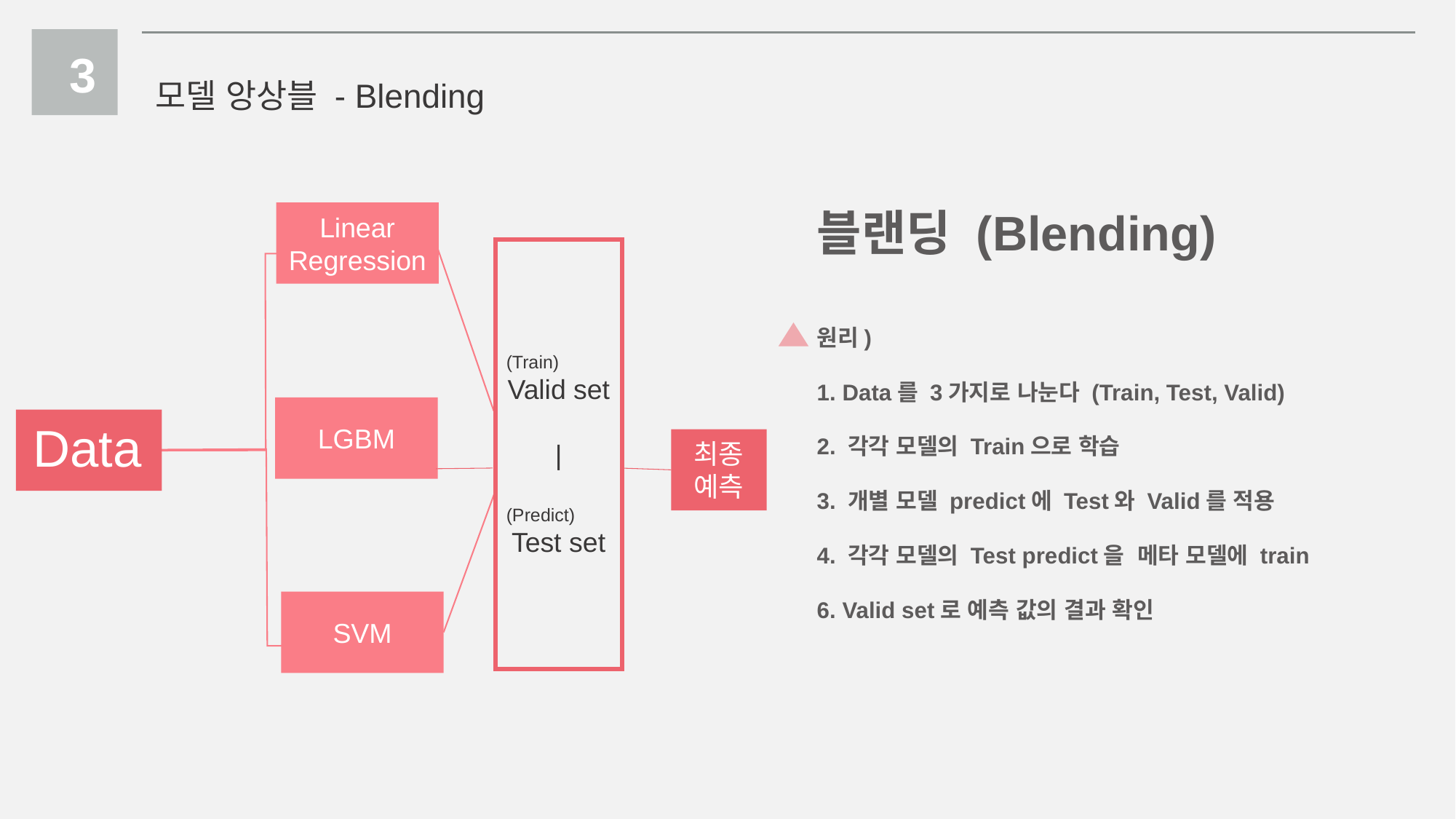

3
모델 앙상블 - Blending

블랜딩 (Blending)
Linear
Regression
(Train)
Valid set

|

(Predict)
Test set

원리)

1. Data를 3가지로 나눈다 (Train, Test, Valid)

2. 각각 모델의 Train으로 학습

3. 개별 모델 predict에 Test와 Valid를 적용

4. 각각 모델의 Test predict을  메타 모델에 train

6. Valid set로 예측 값의 결과 확인

LGBM

Data
최종 예측

SVM
Copyrightⓒ. Saebyeol Yu. All Rights Reserved.